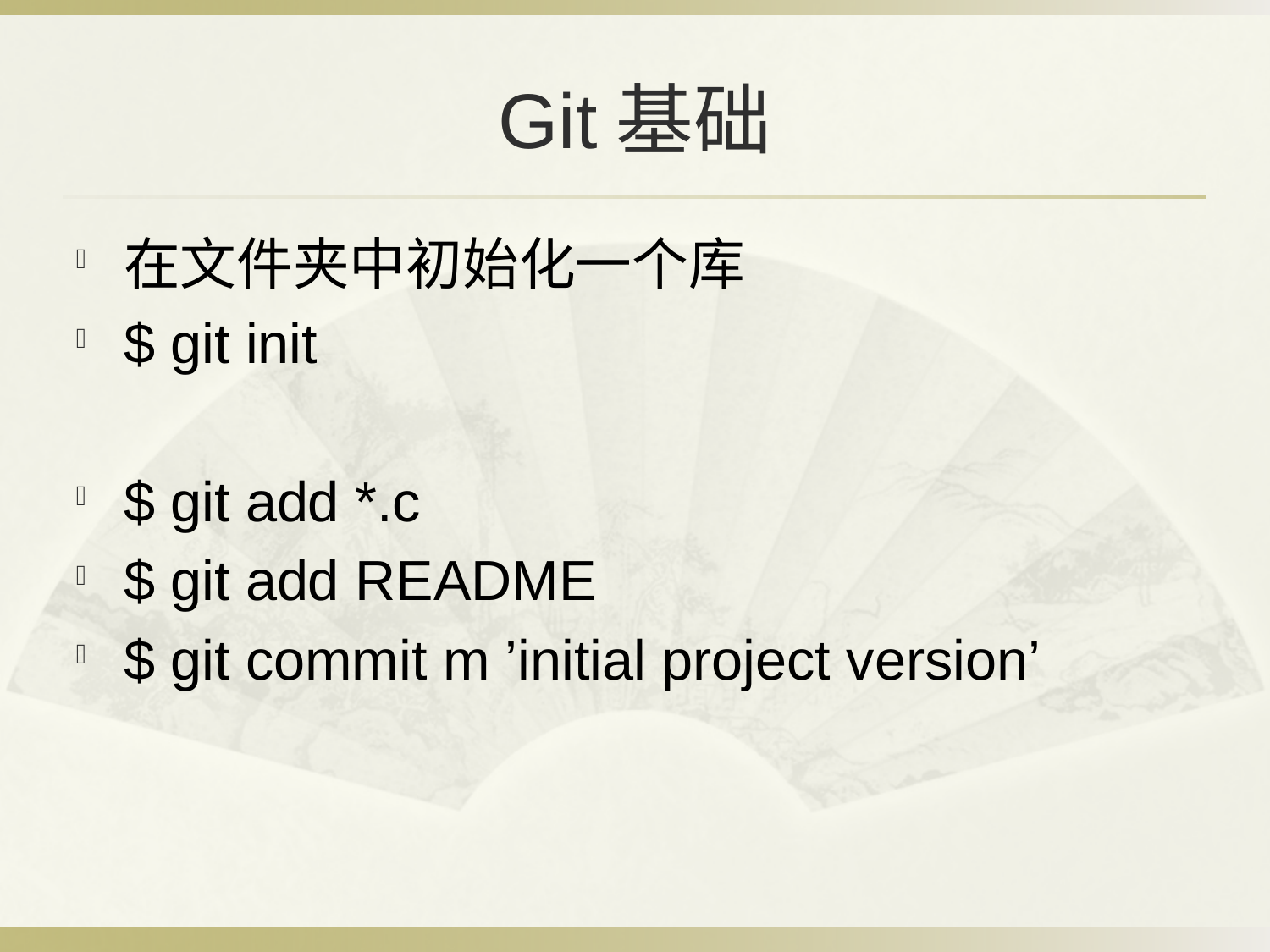

# Git基础
在文件夹中初始化一个库
$ git init

$ git add *.c
$ git add README
$ git commit m ’initial project version’